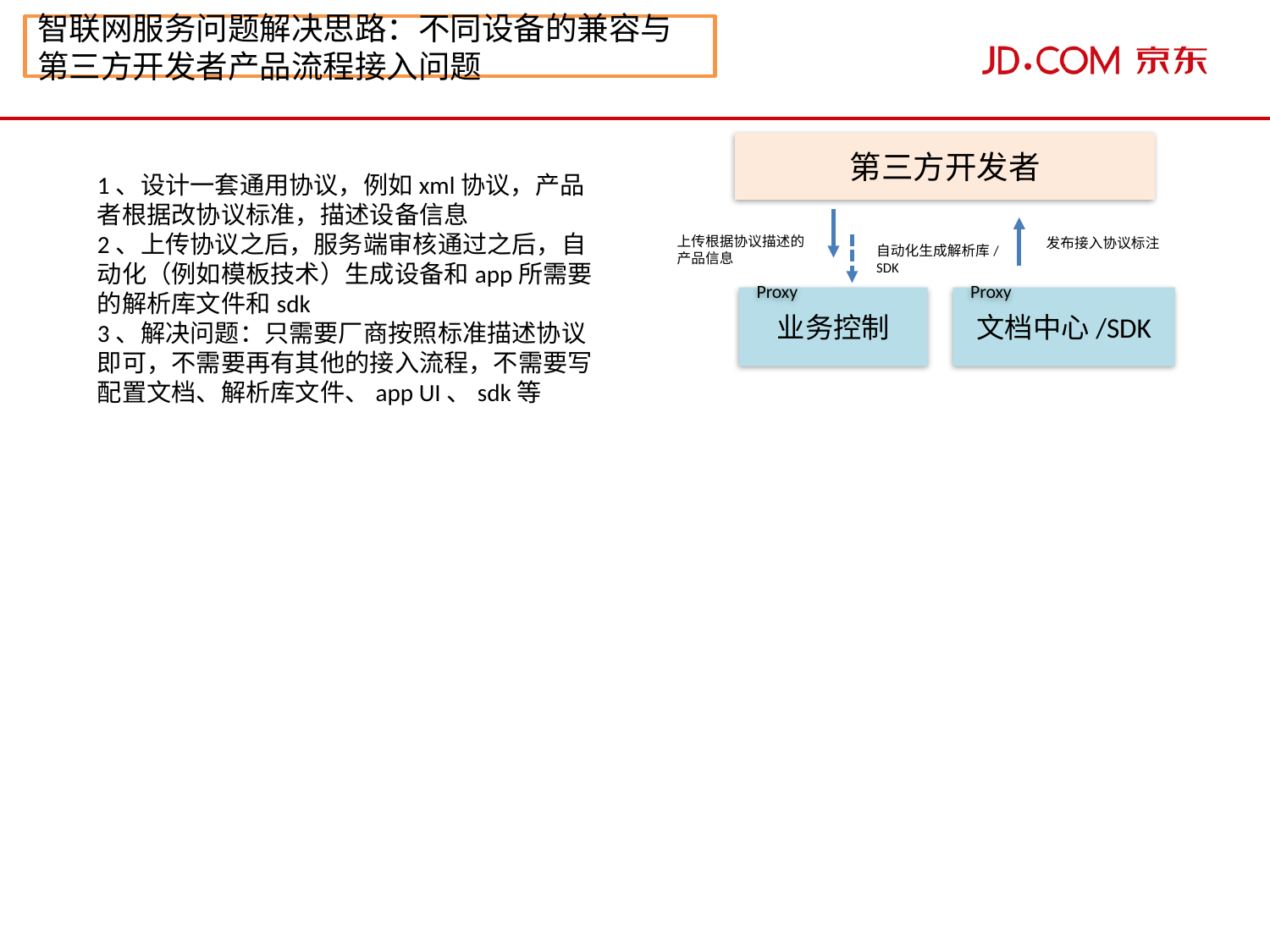

智联网服务问题解决思路：不同设备的兼容与第三方开发者产品流程接入问题
第三方开发者
1、设计一套通用协议，例如xml协议，产品者根据改协议标准，描述设备信息
2、上传协议之后，服务端审核通过之后，自动化（例如模板技术）生成设备和app所需要的解析库文件和sdk
3、解决问题：只需要厂商按照标准描述协议即可，不需要再有其他的接入流程，不需要写配置文档、解析库文件、app UI、sdk等
上传根据协议描述的产品信息
发布接入协议标注
自动化生成解析库/SDK
Proxy
业务控制
Proxy
文档中心/SDK